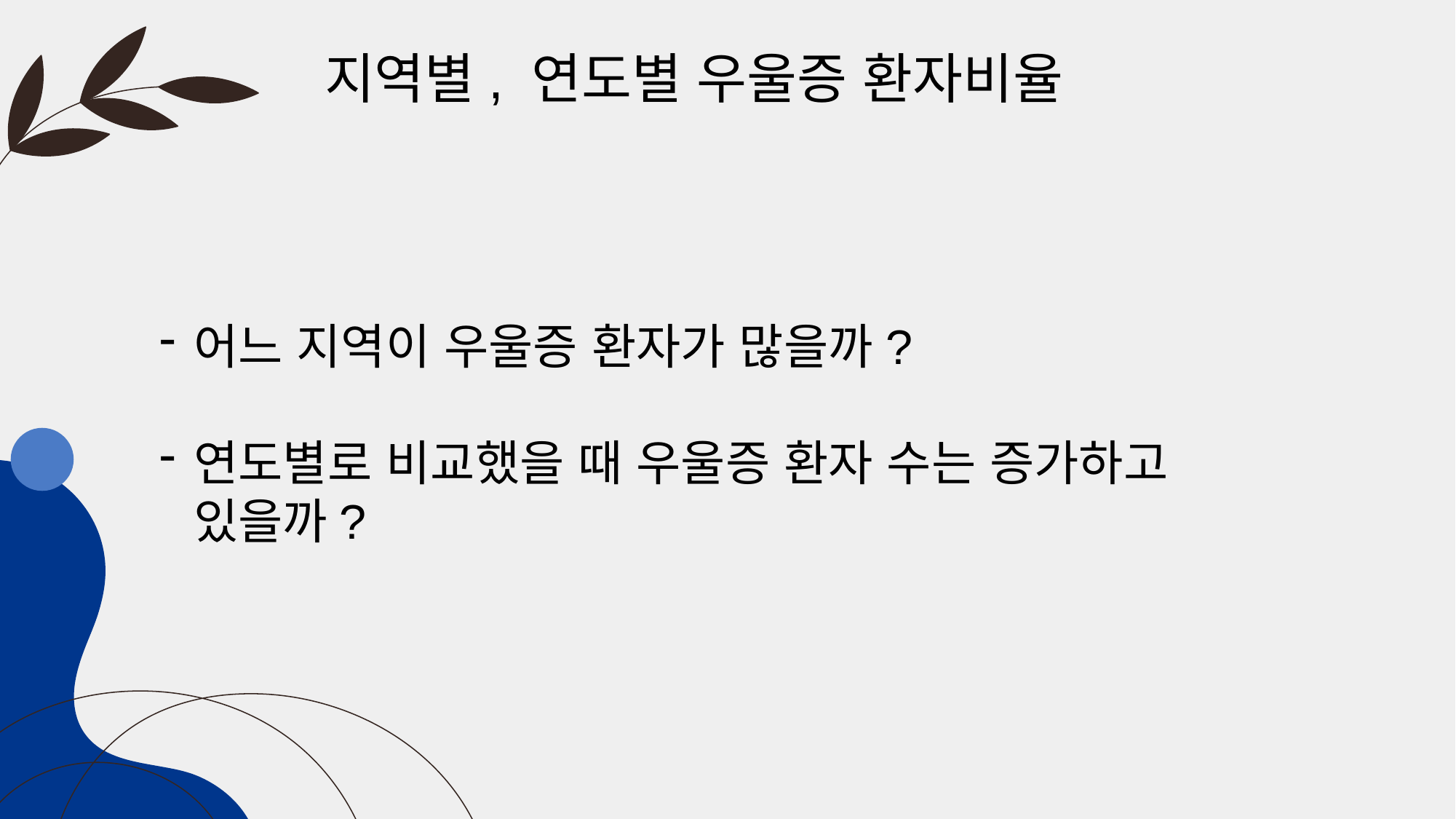

지역별, 연도별 우울증 환자비율
어느 지역이 우울증 환자가 많을까?

연도별로 비교했을 때 우울증 환자 수는 증가하고 있을까?